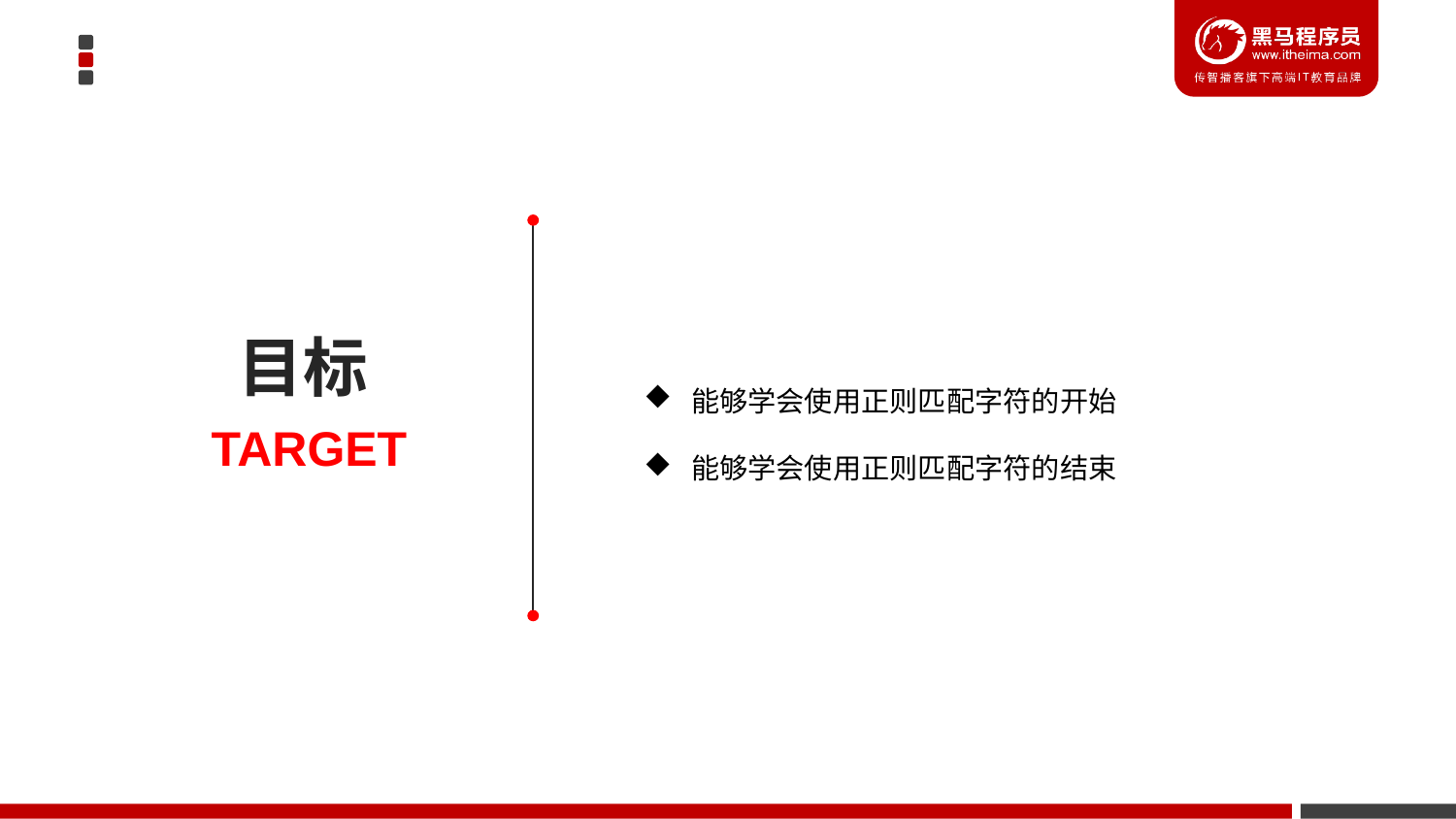

目标
 能够学会使用正则匹配字符的开始
 能够学会使用正则匹配字符的结束
TARGET